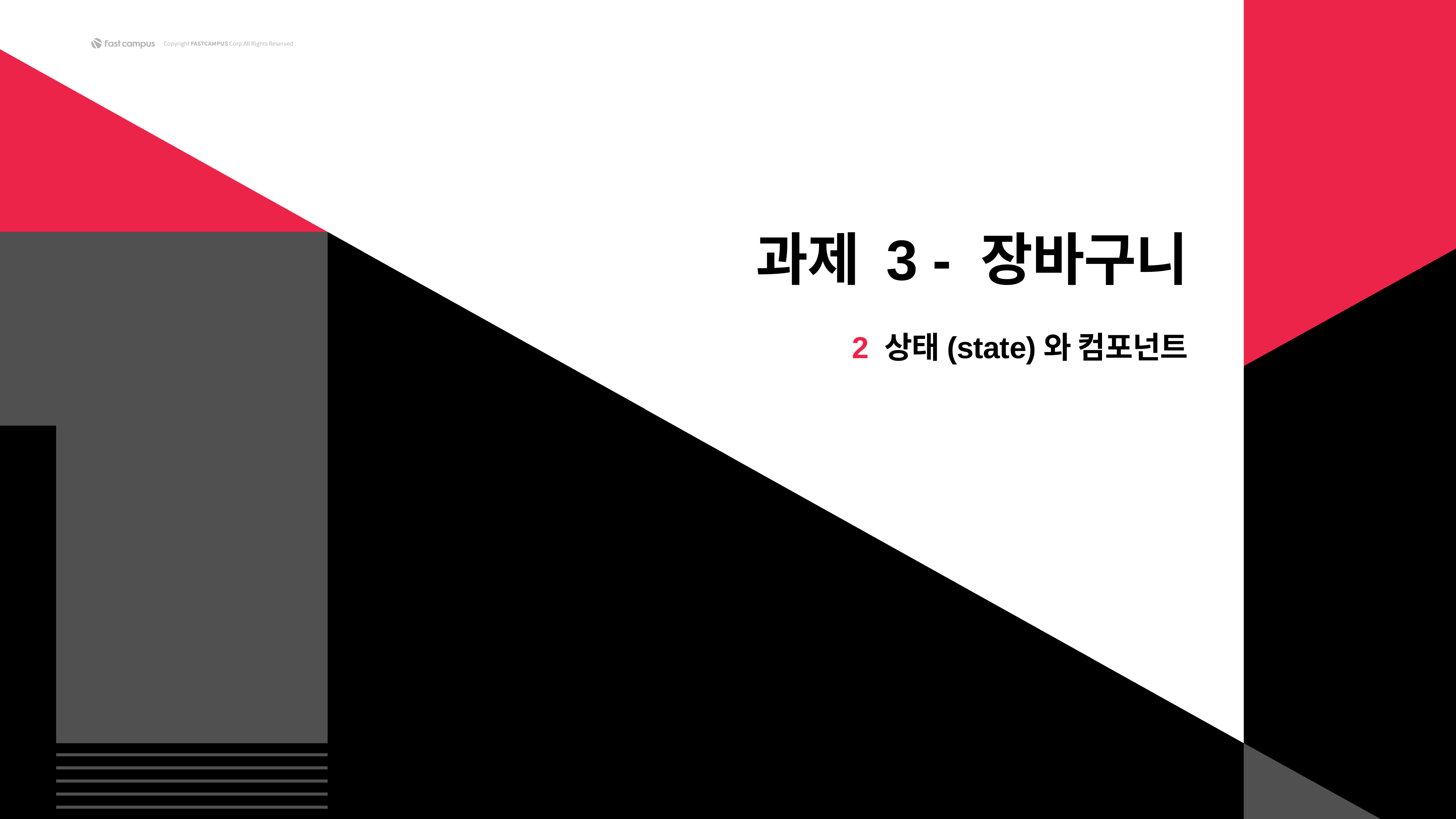

과제 3 - 장바구니

2 상태(state)와 컴포넌트
1